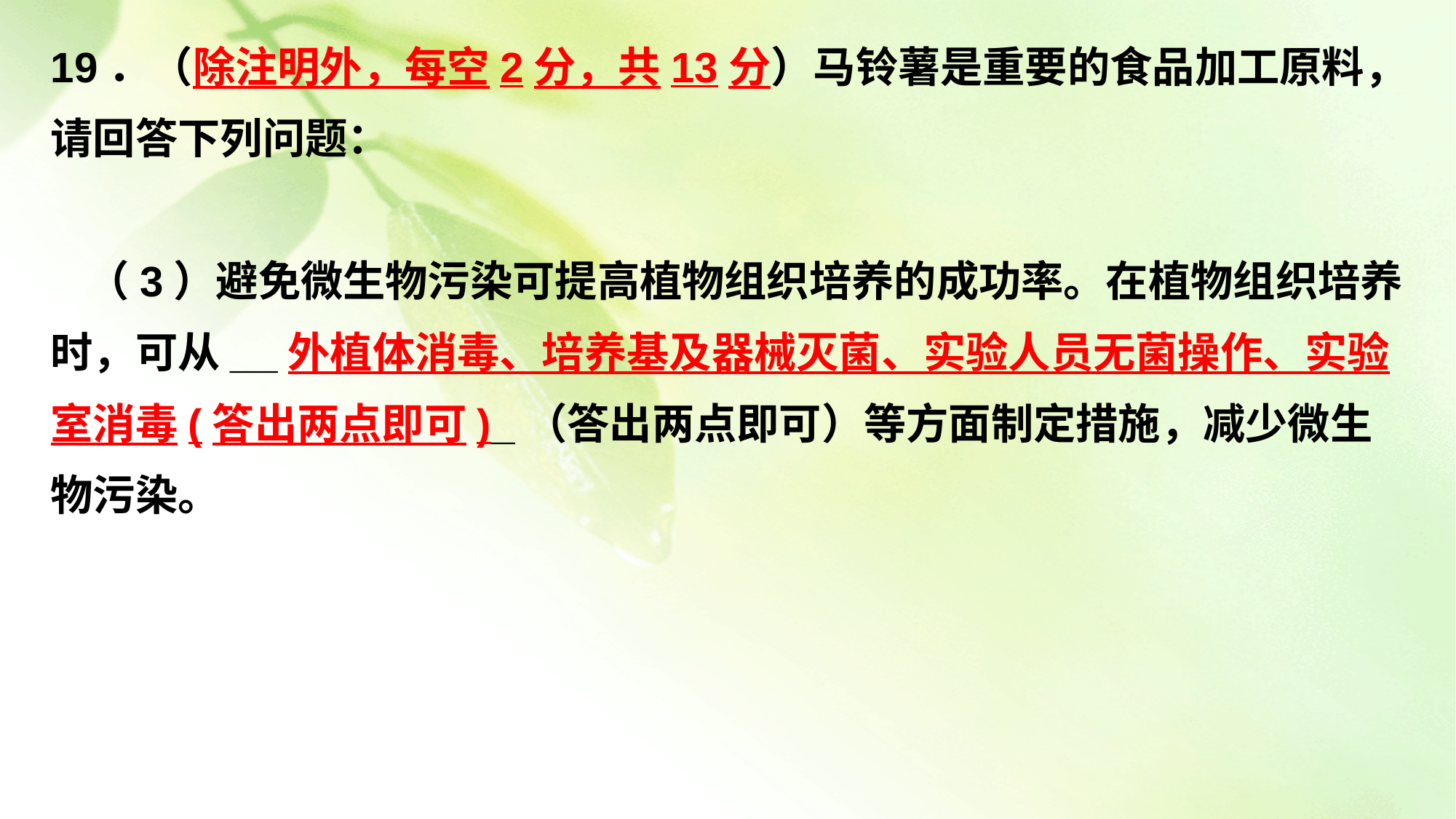

19．（除注明外，每空2分，共13分）马铃薯是重要的食品加工原料，请回答下列问题：

（3）避免微生物污染可提高植物组织培养的成功率。在植物组织培养时，可从__外植体消毒、培养基及器械灭菌、实验人员无菌操作、实验室消毒(答出两点即可)_（答出两点即可）等方面制定措施，减少微生物污染。